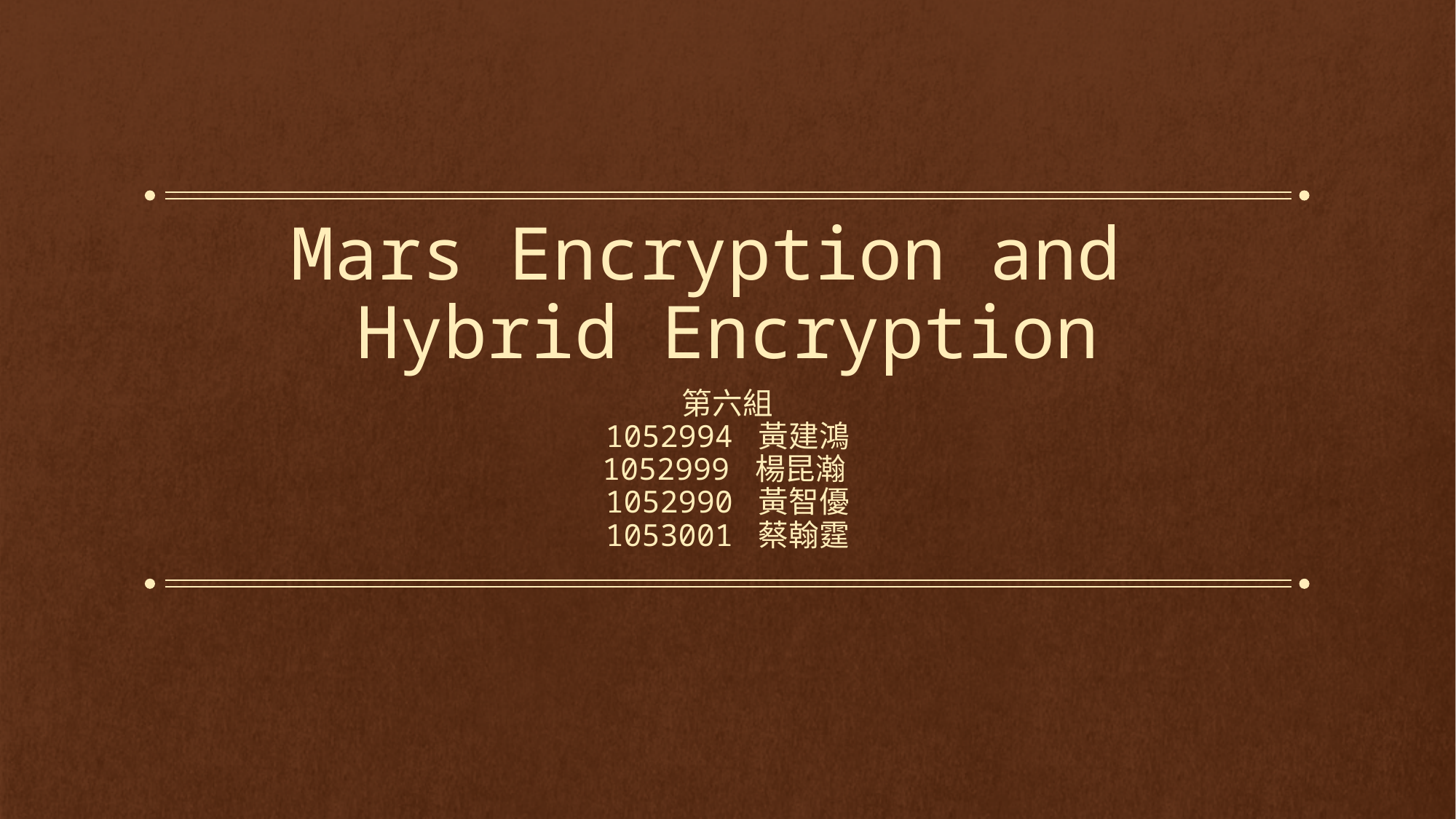

# Mars Encryption and Hybrid Encryption
第六組
1052994 黃建鴻
1052999 楊昆瀚
1052990 黃智優
1053001 蔡翰霆